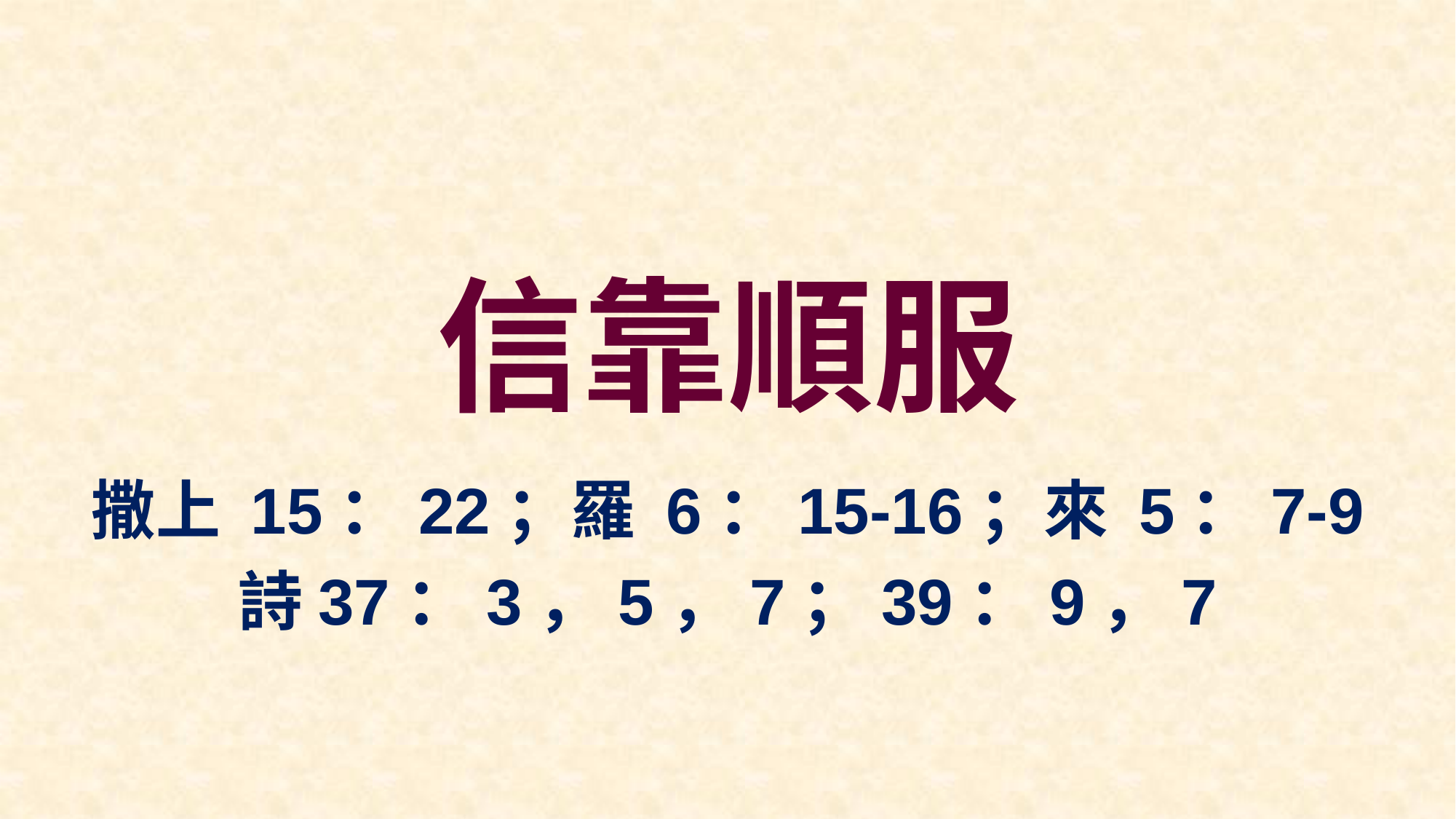

# 信靠順服
撒上 15：22；羅 6：15-16；來 5：7-9
詩37：3，5，7；39：9，7